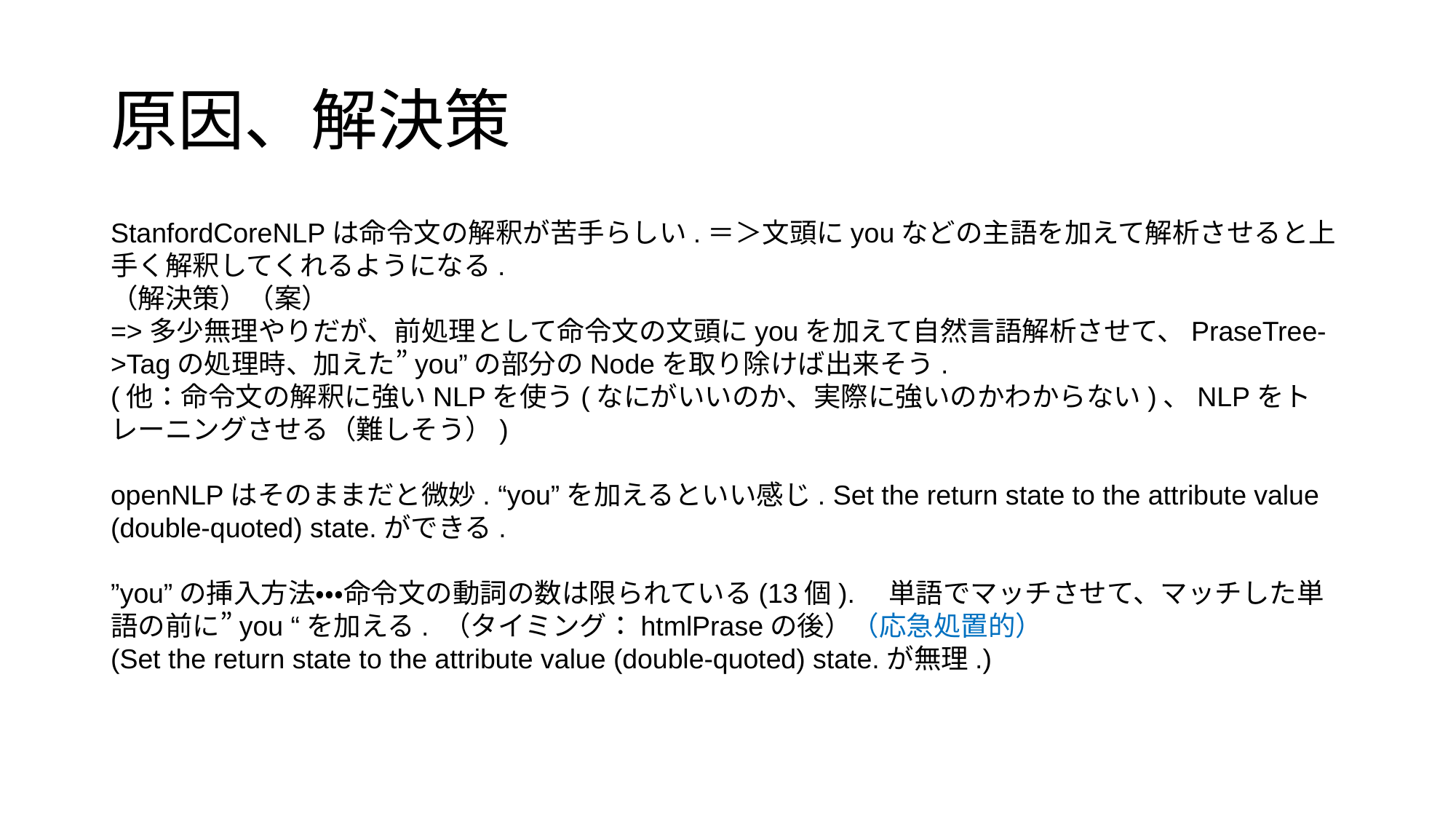

# 原因、解決策
StanfordCoreNLPは命令文の解釈が苦手らしい.＝＞文頭にyouなどの主語を加えて解析させると上手く解釈してくれるようになる.
（解決策）（案）
=>多少無理やりだが、前処理として命令文の文頭にyouを加えて自然言語解析させて、PraseTree->Tagの処理時、加えた”you”の部分のNodeを取り除けば出来そう.
(他：命令文の解釈に強いNLPを使う(なにがいいのか、実際に強いのかわからない)、NLPをトレーニングさせる（難しそう）)

openNLPはそのままだと微妙. “you”を加えるといい感じ. Set the return state to the attribute value (double-quoted) state.ができる.

”you”の挿入方法・・・命令文の動詞の数は限られている(13個).　単語でマッチさせて、マッチした単語の前に”you “を加える. （タイミング：htmlPraseの後）（応急処置的）
(Set the return state to the attribute value (double-quoted) state.が無理.)